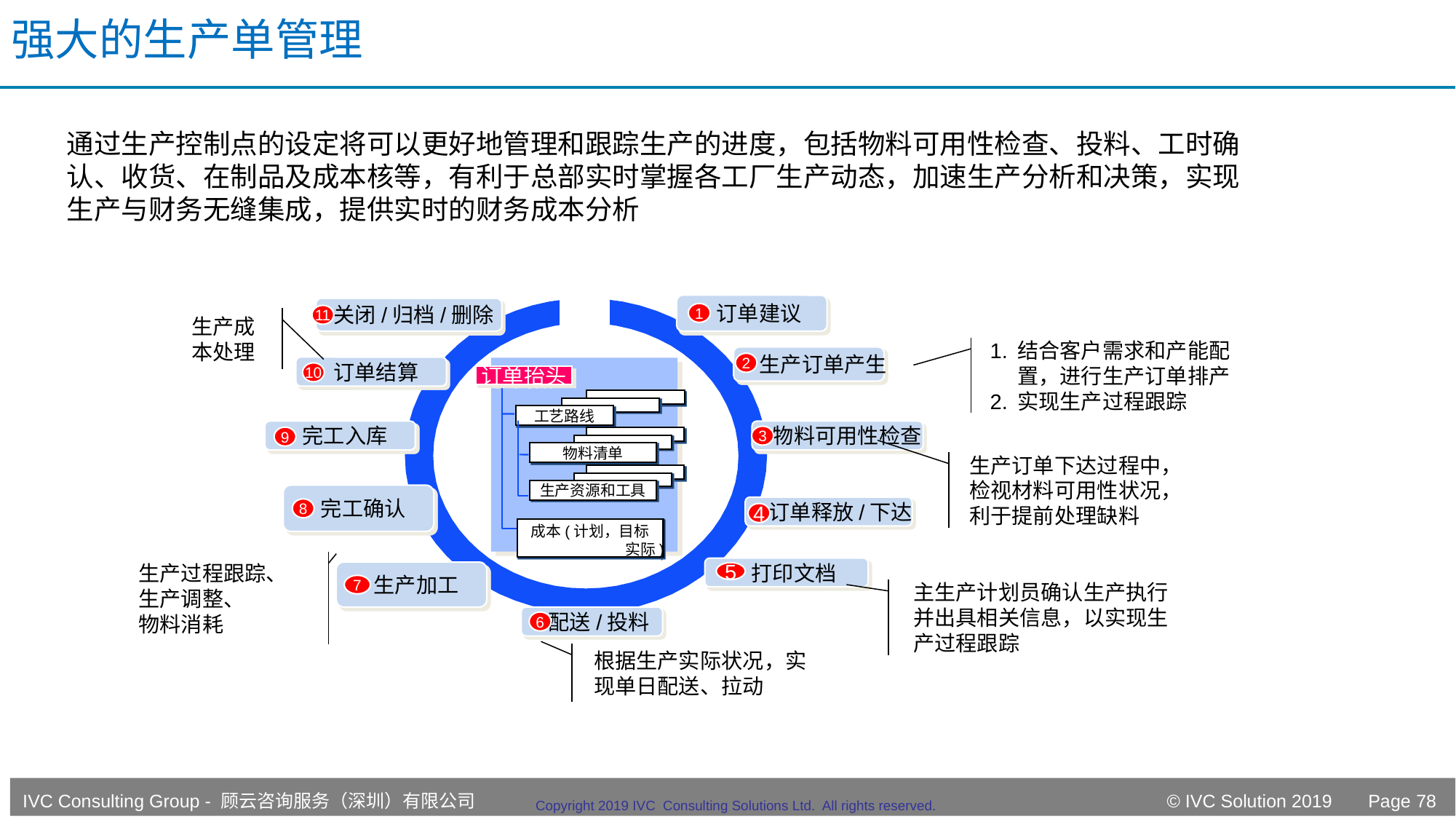

# 强大的生产单管理
通过生产控制点的设定将可以更好地管理和跟踪生产的进度，包括物料可用性检查、投料、工时确认、收货、在制品及成本核等，有利于总部实时掌握各工厂生产动态，加速生产分析和决策，实现生产与财务无缝集成，提供实时的财务成本分析

  订单建议
 关闭/归档/删除
1
11
生产成本处理
结合客户需求和产能配置，进行生产订单排产
实现生产过程跟踪
     生产订单产生
2
 订单结算

10
订单抬头

工艺路线

 完工入库
   物料可用性检查
3
9

物料清单
生产订单下达过程中，检视材料可用性状况，利于提前处理缺料

生产资源和工具
 完工确认
    订单释放/下达
8
4
成本(计划，目标
	实际)
生产过程跟踪、
生产调整、
物料消耗
  打印文档
 生产加工
5
7
主生产计划员确认生产执行
并出具相关信息，以实现生产过程跟踪
  配送/投料
6
根据生产实际状况，实现单日配送、拉动